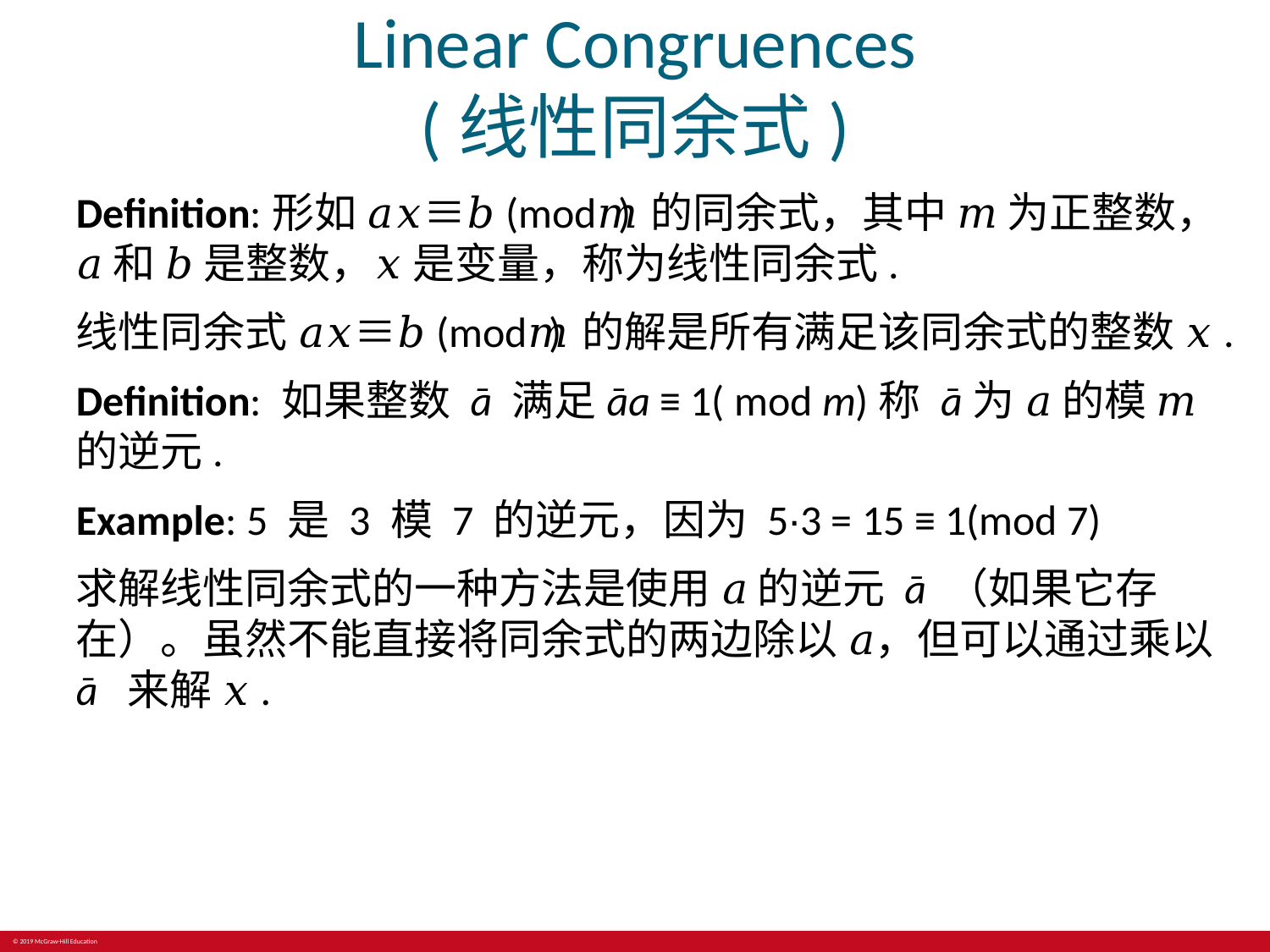

# Linear Congruences (线性同余式)
Definition:形如 𝑎𝑥≡𝑏(mod𝑚) 的同余式，其中 𝑚 为正整数，𝑎 和 𝑏 是整数，𝑥 是变量，称为线性同余式.
线性同余式 𝑎𝑥≡𝑏(mod𝑚) 的解是所有满足该同余式的整数 𝑥.
Definition: 如果整数 ā 满足āa ≡ 1( mod m)称 ā为 𝑎 的模 𝑚 的逆元.
Example: 5 是 3 模 7 的逆元，因为 5∙3 = 15 ≡ 1(mod 7)
求解线性同余式的一种方法是使用 𝑎 的逆元 ā （如果它存在）。虽然不能直接将同余式的两边除以 𝑎，但可以通过乘以 ā  来解 𝑥.